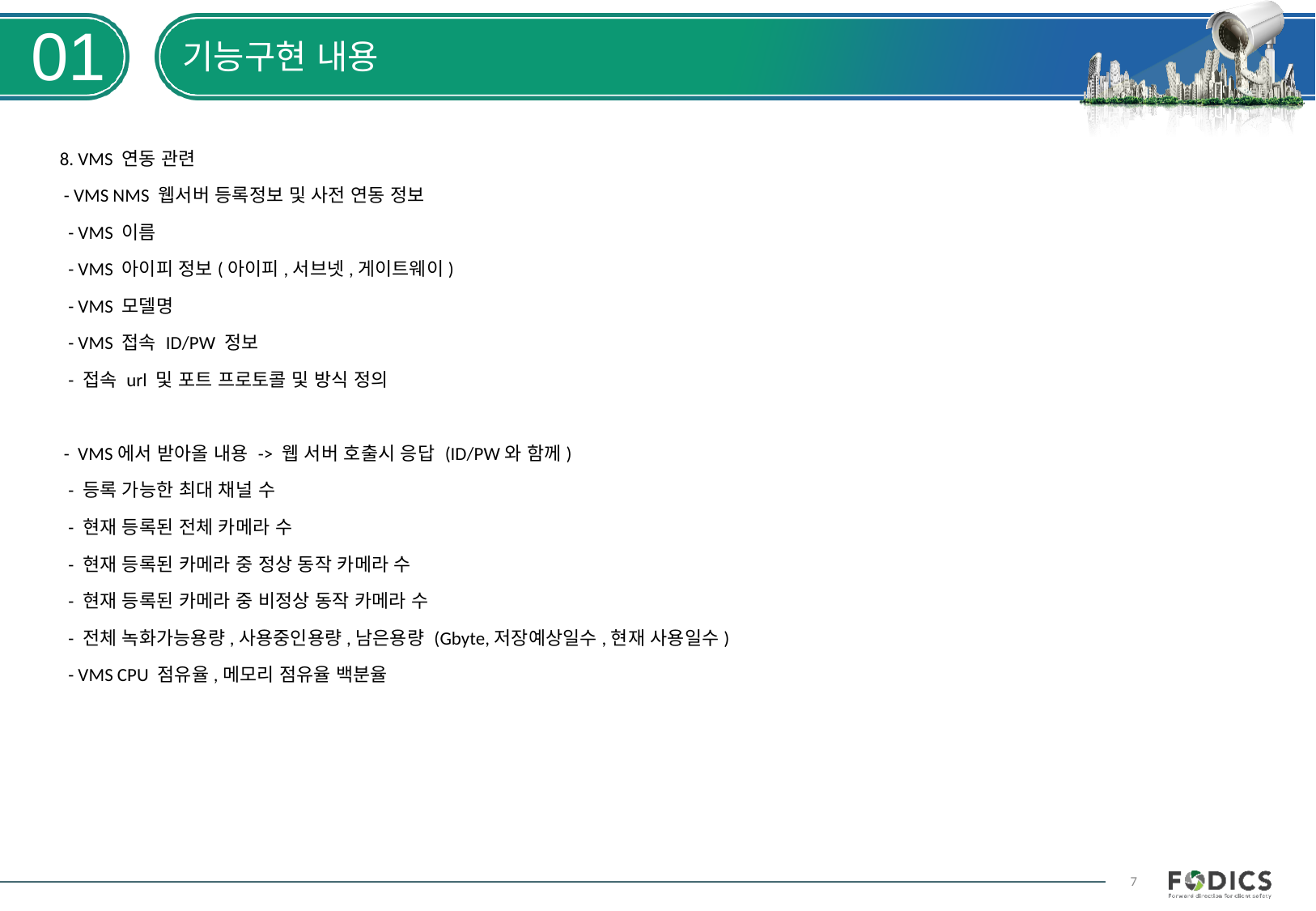

01
# 기능구현 내용
8. VMS 연동 관련
 - VMS NMS 웹서버 등록정보 및 사전 연동 정보
  - VMS 이름
  - VMS 아이피 정보(아이피,서브넷,게이트웨이)
  - VMS 모델명
  - VMS 접속 ID/PW 정보
  - 접속 url 및 포트 프로토콜 및 방식 정의

 -  VMS에서 받아올 내용 -> 웹 서버 호출시 응답 (ID/PW와 함께)
  - 등록 가능한 최대 채널 수
  - 현재 등록된 전체 카메라 수
  - 현재 등록된 카메라 중 정상 동작 카메라 수
  - 현재 등록된 카메라 중 비정상 동작 카메라 수
  - 전체 녹화가능용량,사용중인용량,남은용량 (Gbyte,저장예상일수,현재 사용일수)
  - VMS CPU 점유율,메모리 점유율 백분율

7